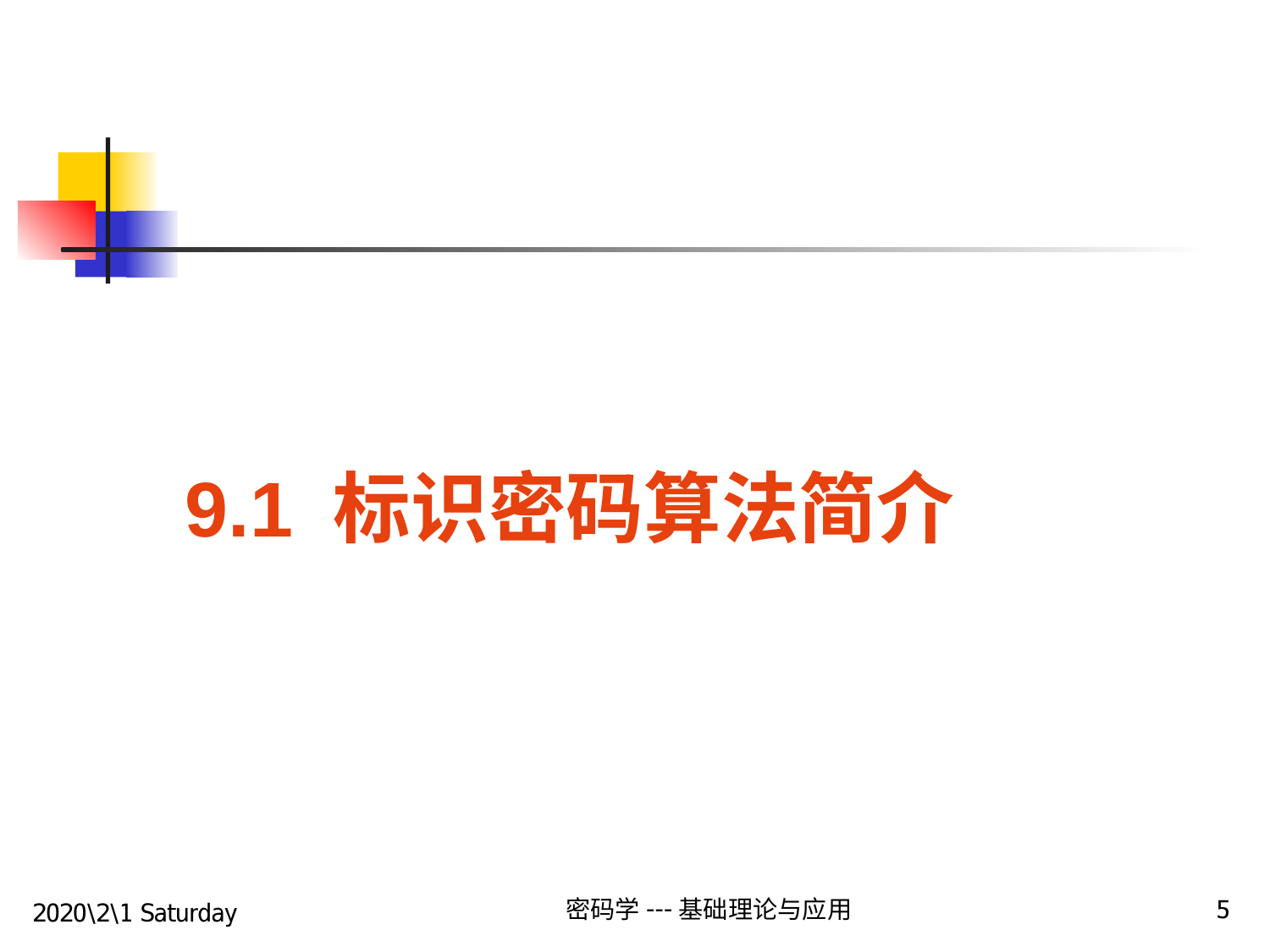

# 9.1 标识密码算法简介
密码学---基础理论与应用
5
2020\2\1 Saturday